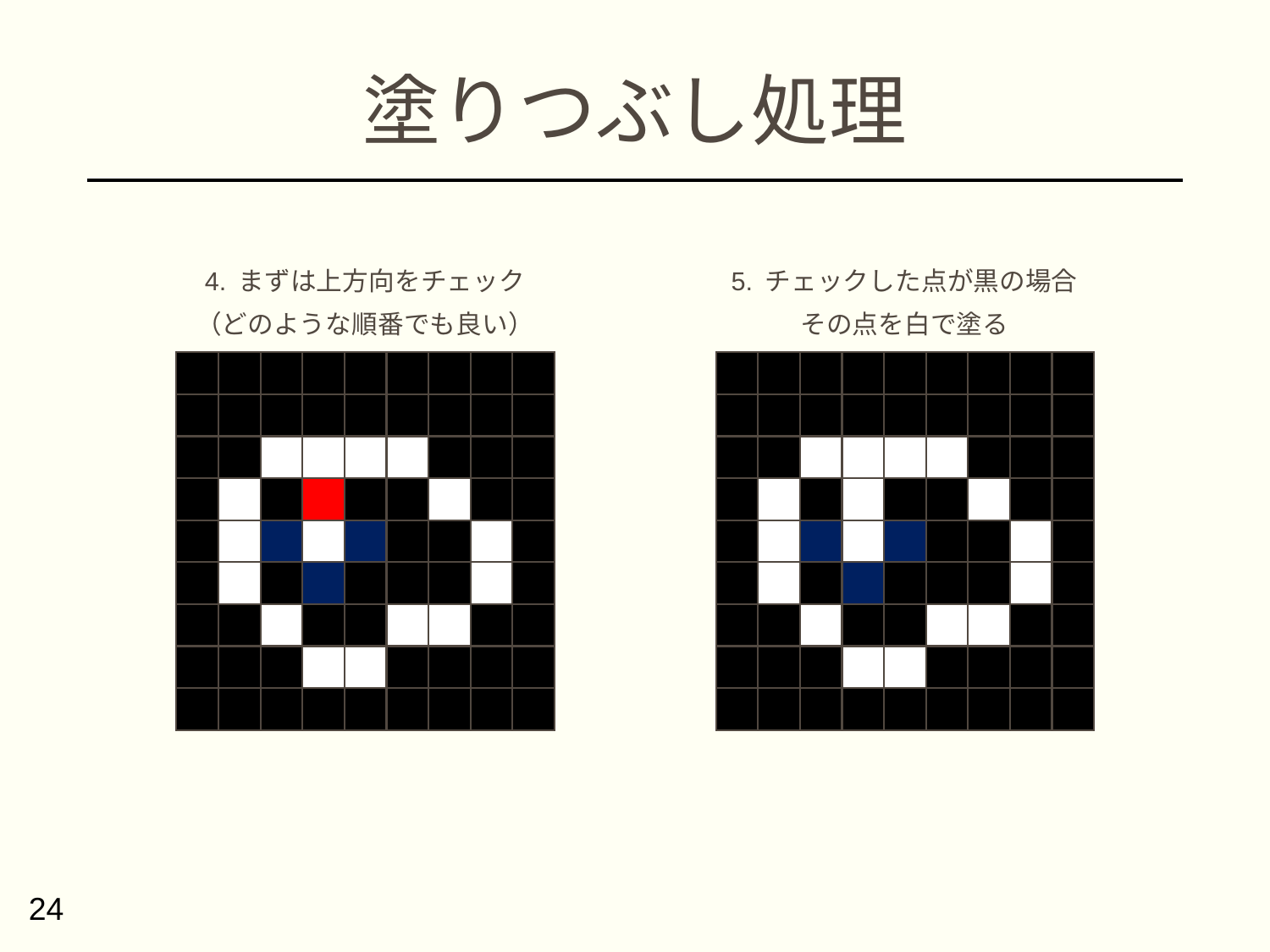

# 塗りつぶし処理
4. まずは上方向をチェック
（どのような順番でも良い）
5. チェックした点が黒の場合
その点を白で塗る

24